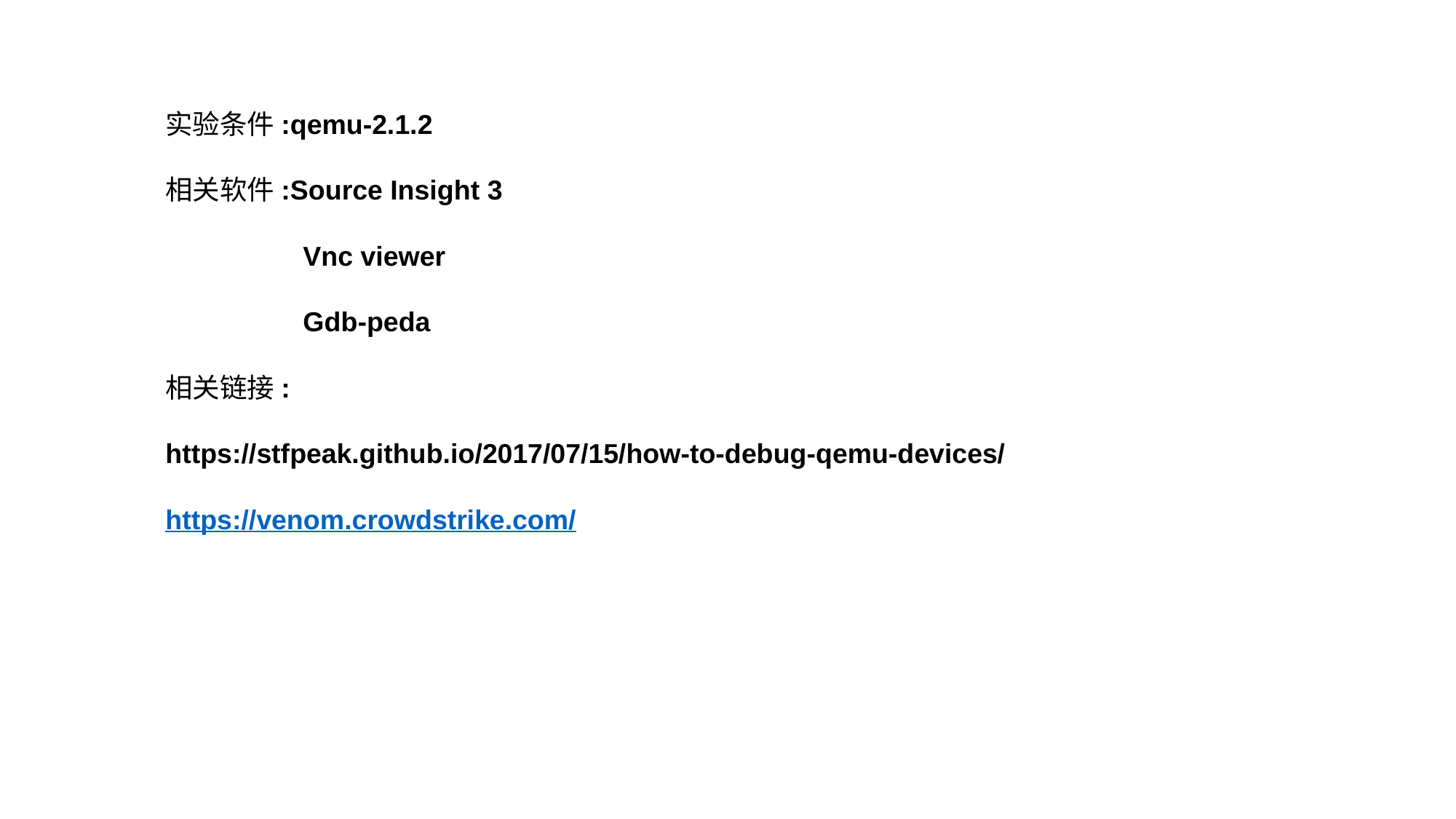

实验条件:qemu-2.1.2
相关软件:Source Insight 3
                  Vnc viewer
                  Gdb-peda
相关链接:
https://stfpeak.github.io/2017/07/15/how-to-debug-qemu-devices/
https://venom.crowdstrike.com/